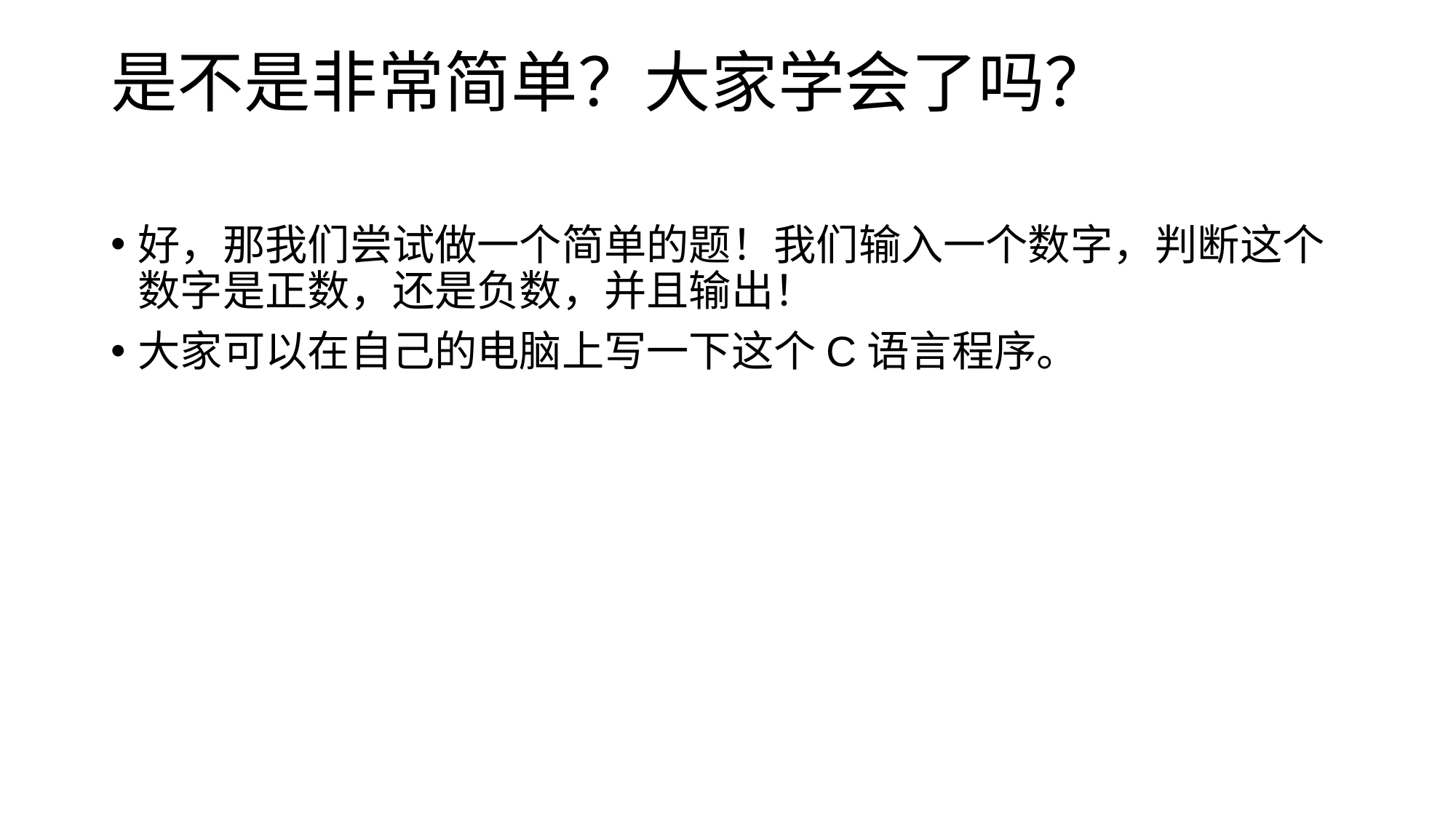

# 是不是非常简单？大家学会了吗？
好，那我们尝试做一个简单的题！我们输入一个数字，判断这个数字是正数，还是负数，并且输出！
大家可以在自己的电脑上写一下这个C语言程序。